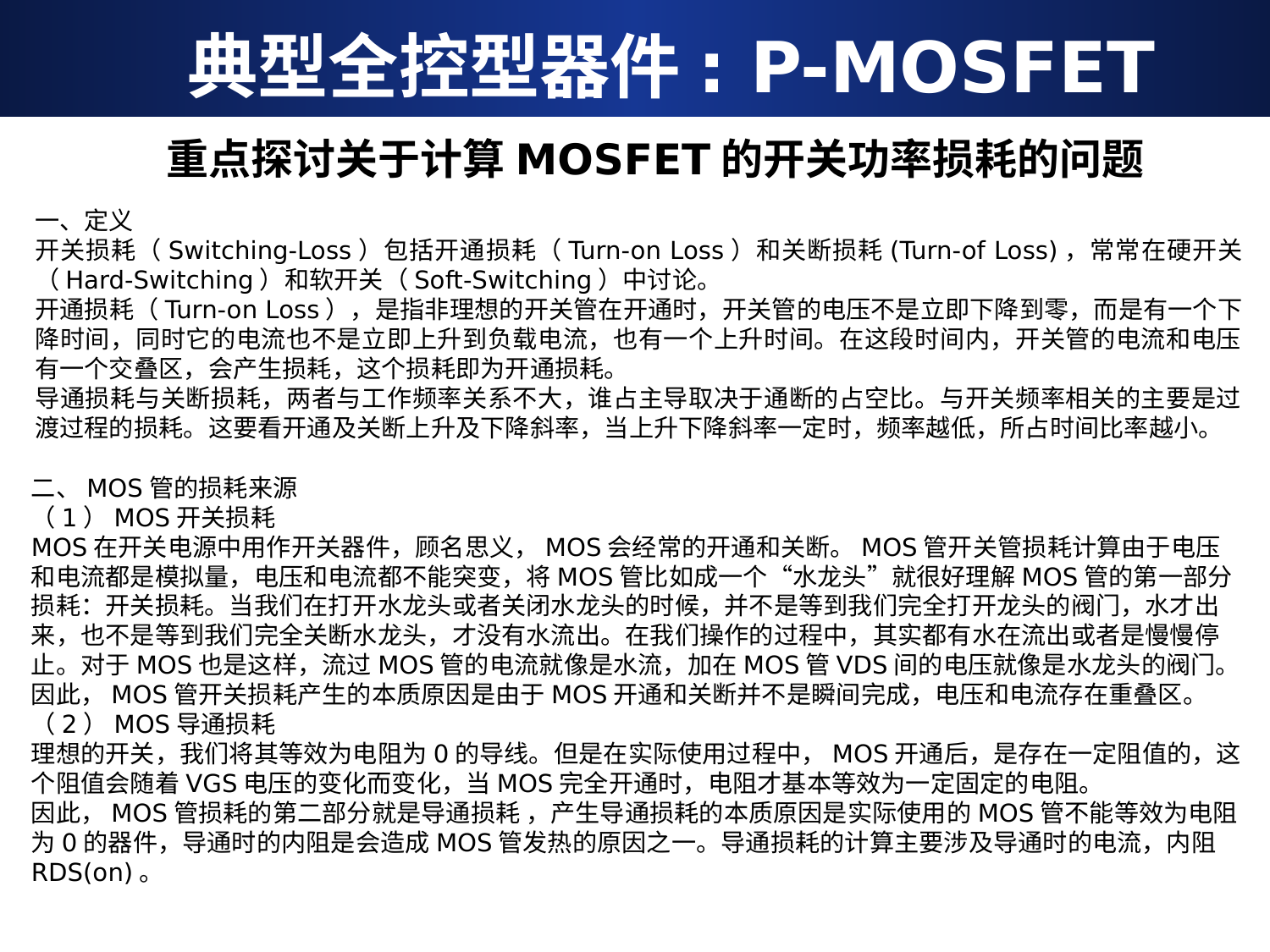

重点探讨关于计算MOSFET的开关功率损耗的问题
一、定义
开关损耗（Switching-Loss）包括开通损耗（Turn-on Loss）和关断损耗(Turn-of Loss)，常常在硬开关（Hard-Switching）和软开关（Soft-Switching）中讨论。
开通损耗（Turn-on Loss），是指非理想的开关管在开通时，开关管的电压不是立即下降到零，而是有一个下降时间，同时它的电流也不是立即上升到负载电流，也有一个上升时间。在这段时间内，开关管的电流和电压有一个交叠区，会产生损耗，这个损耗即为开通损耗。
导通损耗与关断损耗，两者与工作频率关系不大，谁占主导取决于通断的占空比。与开关频率相关的主要是过渡过程的损耗。这要看开通及关断上升及下降斜率，当上升下降斜率一定时，频率越低，所占时间比率越小。
二、MOS管的损耗来源
（1）MOS开关损耗
MOS在开关电源中用作开关器件，顾名思义，MOS会经常的开通和关断。MOS管开关管损耗计算由于电压和电流都是模拟量，电压和电流都不能突变，将MOS管比如成一个“水龙头”就很好理解MOS管的第一部分损耗：开关损耗。当我们在打开水龙头或者关闭水龙头的时候，并不是等到我们完全打开龙头的阀门，水才出来，也不是等到我们完全关断水龙头，才没有水流出。在我们操作的过程中，其实都有水在流出或者是慢慢停止。对于MOS也是这样，流过MOS管的电流就像是水流，加在MOS管VDS间的电压就像是水龙头的阀门。因此，MOS管开关损耗产生的本质原因是由于MOS开通和关断并不是瞬间完成，电压和电流存在重叠区。
（2）MOS导通损耗
理想的开关，我们将其等效为电阻为0的导线。但是在实际使用过程中，MOS开通后，是存在一定阻值的，这个阻值会随着VGS电压的变化而变化，当MOS完全开通时，电阻才基本等效为一定固定的电阻。
因此，MOS管损耗的第二部分就是导通损耗 ，产生导通损耗的本质原因是实际使用的MOS管不能等效为电阻为0的器件，导通时的内阻是会造成MOS管发热的原因之一。导通损耗的计算主要涉及导通时的电流，内阻 RDS(on)。